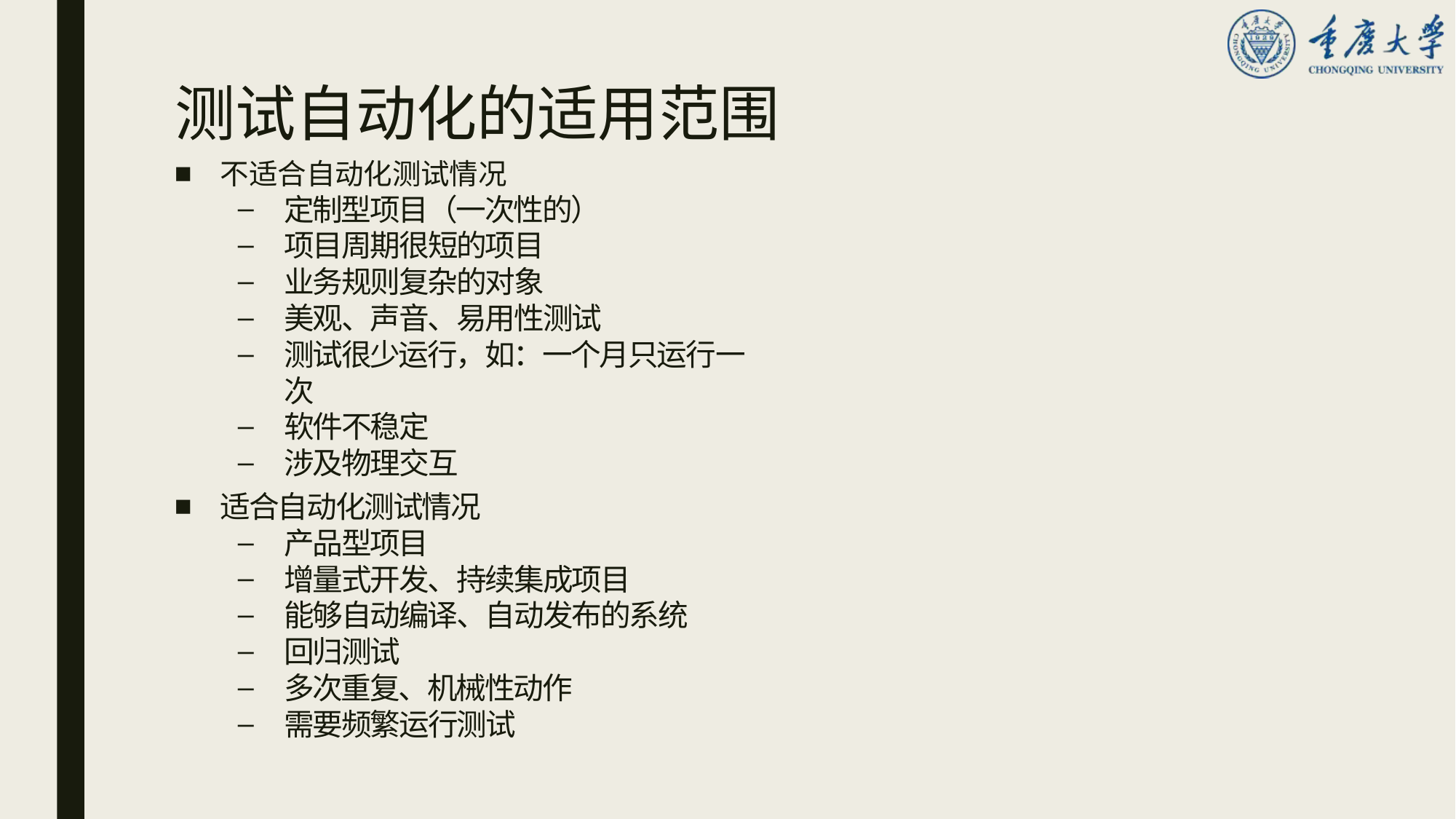

# 测试自动化的适用范围
不适合自动化测试情况
定制型项目（一次性的）
项目周期很短的项目
业务规则复杂的对象
美观、声音、易用性测试
测试很少运行，如：一个月只运行一次
软件不稳定
涉及物理交互
适合自动化测试情况
产品型项目
增量式开发、持续集成项目
能够自动编译、自动发布的系统
回归测试
多次重复、机械性动作
需要频繁运行测试